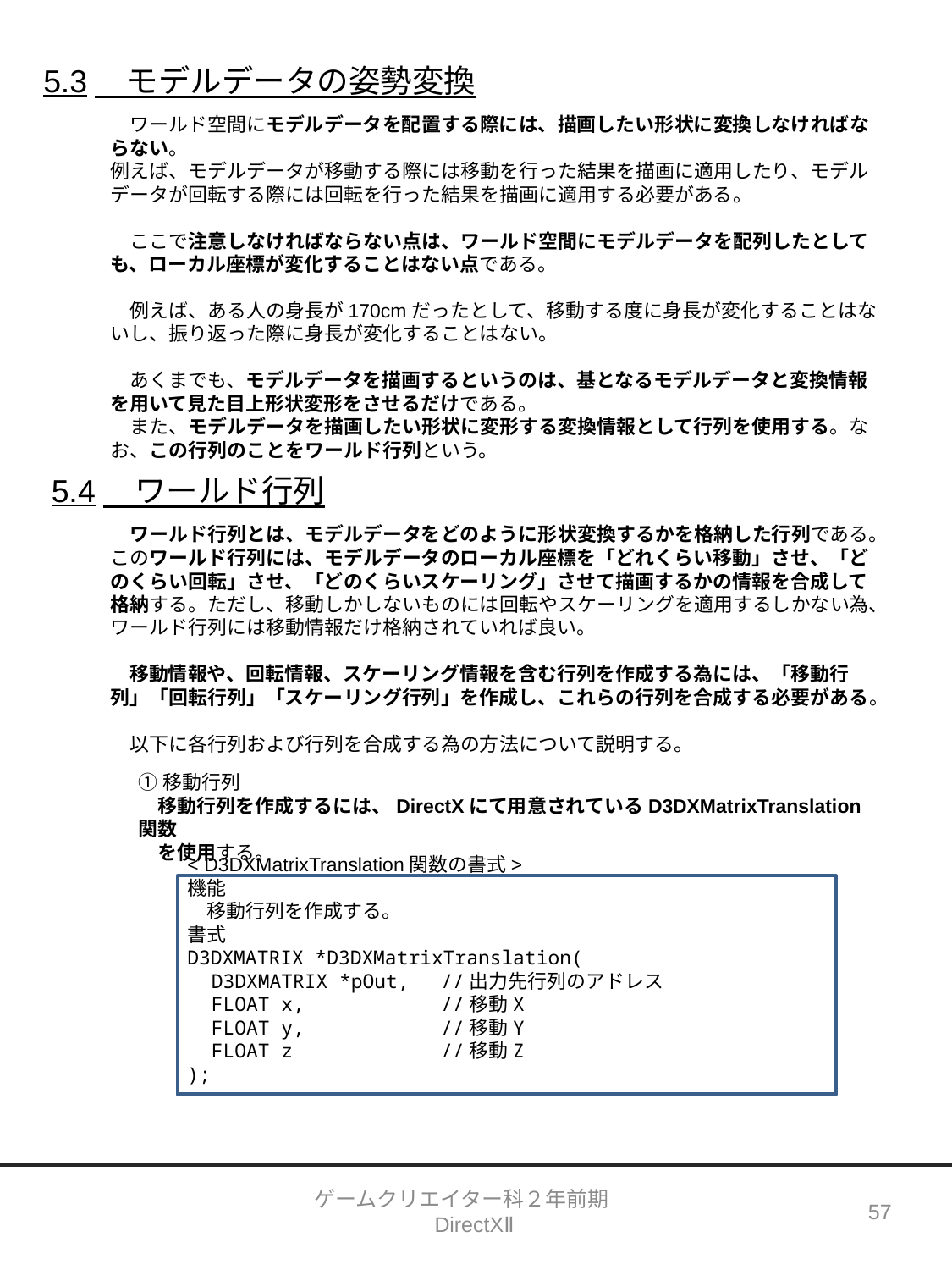

5.3　モデルデータの姿勢変換
　ワールド空間にモデルデータを配置する際には、描画したい形状に変換しなければならない。
例えば、モデルデータが移動する際には移動を行った結果を描画に適用したり、モデルデータが回転する際には回転を行った結果を描画に適用する必要がある。

　ここで注意しなければならない点は、ワールド空間にモデルデータを配列したとしても、ローカル座標が変化することはない点である。

　例えば、ある人の身長が170cmだったとして、移動する度に身長が変化することはないし、振り返った際に身長が変化することはない。

　あくまでも、モデルデータを描画するというのは、基となるモデルデータと変換情報を用いて見た目上形状変形をさせるだけである。
　また、モデルデータを描画したい形状に変形する変換情報として行列を使用する。なお、この行列のことをワールド行列という。
5.4　ワールド行列
　ワールド行列とは、モデルデータをどのように形状変換するかを格納した行列である。このワールド行列には、モデルデータのローカル座標を「どれくらい移動」させ、「どのくらい回転」させ、「どのくらいスケーリング」させて描画するかの情報を合成して格納する。ただし、移動しかしないものには回転やスケーリングを適用するしかない為、ワールド行列には移動情報だけ格納されていれば良い。

　移動情報や、回転情報、スケーリング情報を含む行列を作成する為には、「移動行列」「回転行列」「スケーリング行列」を作成し、これらの行列を合成する必要がある。

　以下に各行列および行列を合成する為の方法について説明する。
①移動行列
　移動行列を作成するには、DirectXにて用意されているD3DXMatrixTranslation関数
　を使用する。
< D3DXMatrixTranslation関数の書式>
機能
　移動行列を作成する。
書式
D3DXMATRIX *D3DXMatrixTranslation(
　D3DXMATRIX *pOut,	//出力先行列のアドレス
　FLOAT x,		//移動X
　FLOAT y,		//移動Y
　FLOAT z		//移動Z
);

ゲームクリエイター科２年前期　DirectXⅡ
57